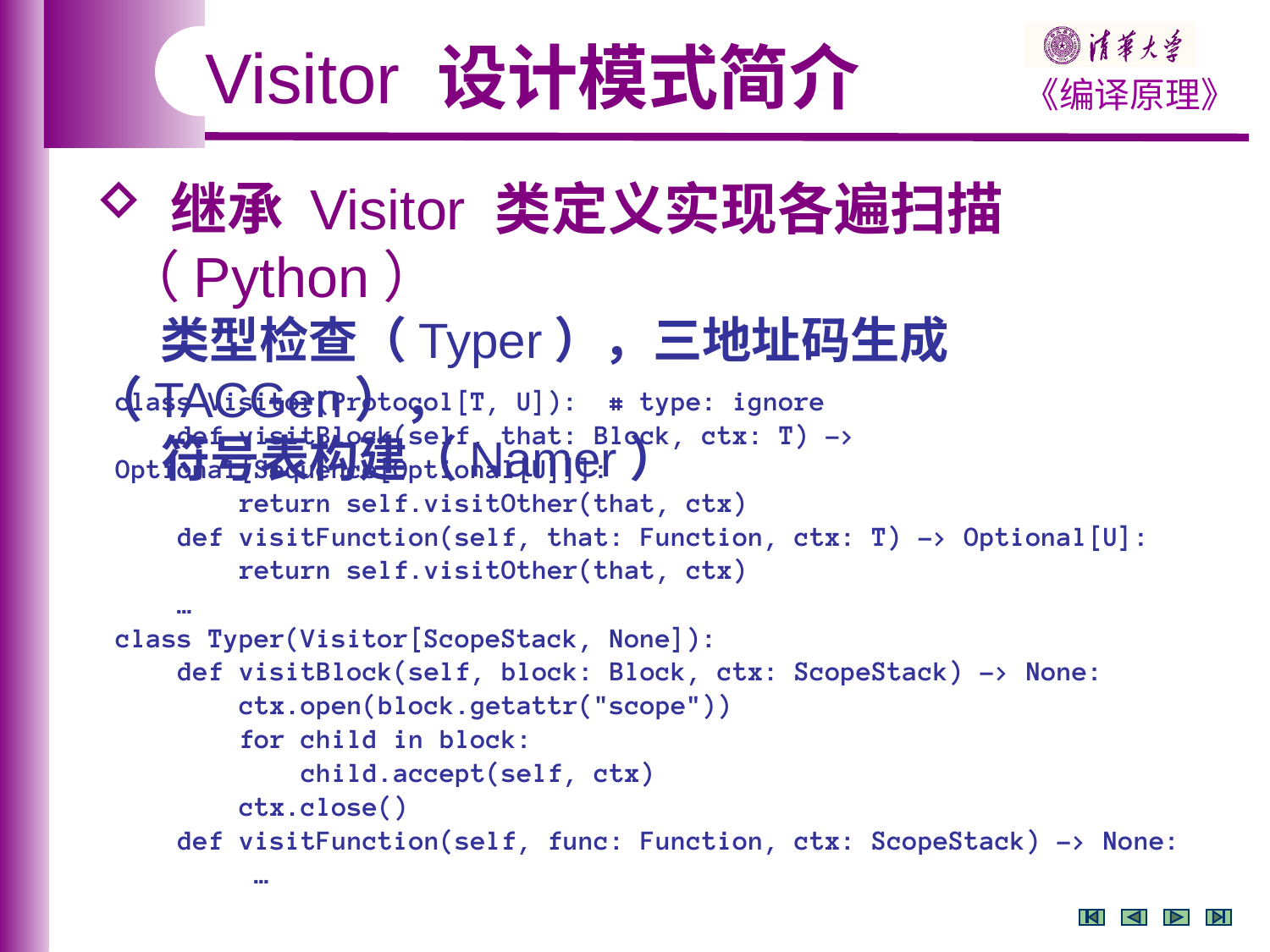

Visitor 设计模式简介

 继承 Visitor 类定义实现各遍扫描（Python）
     类型检查（Typer），三地址码生成（TACGen），
     符号表构建（Namer）
class Visitor(Protocol[T, U]):  # type: ignore
    def visitBlock(self, that: Block, ctx: T) -> Optional[Sequence[Optional[U]]]:
        return self.visitOther(that, ctx)
    def visitFunction(self, that: Function, ctx: T) -> Optional[U]:
        return self.visitOther(that, ctx)
    …
class Typer(Visitor[ScopeStack, None]):
    def visitBlock(self, block: Block, ctx: ScopeStack) -> None:
        ctx.open(block.getattr("scope"))
        for child in block:
            child.accept(self, ctx)
        ctx.close()
    def visitFunction(self, func: Function, ctx: ScopeStack) -> None:
         …